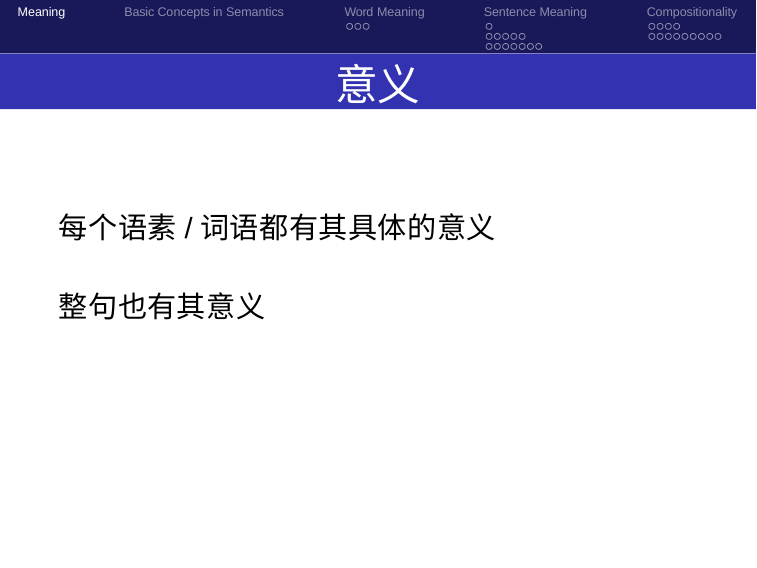

Meaning
Basic Concepts in Semantics
Word Meaning
Sentence Meaning
Compositionality

意义
每个语素/词语都有其具体的意义

整句也有其意义